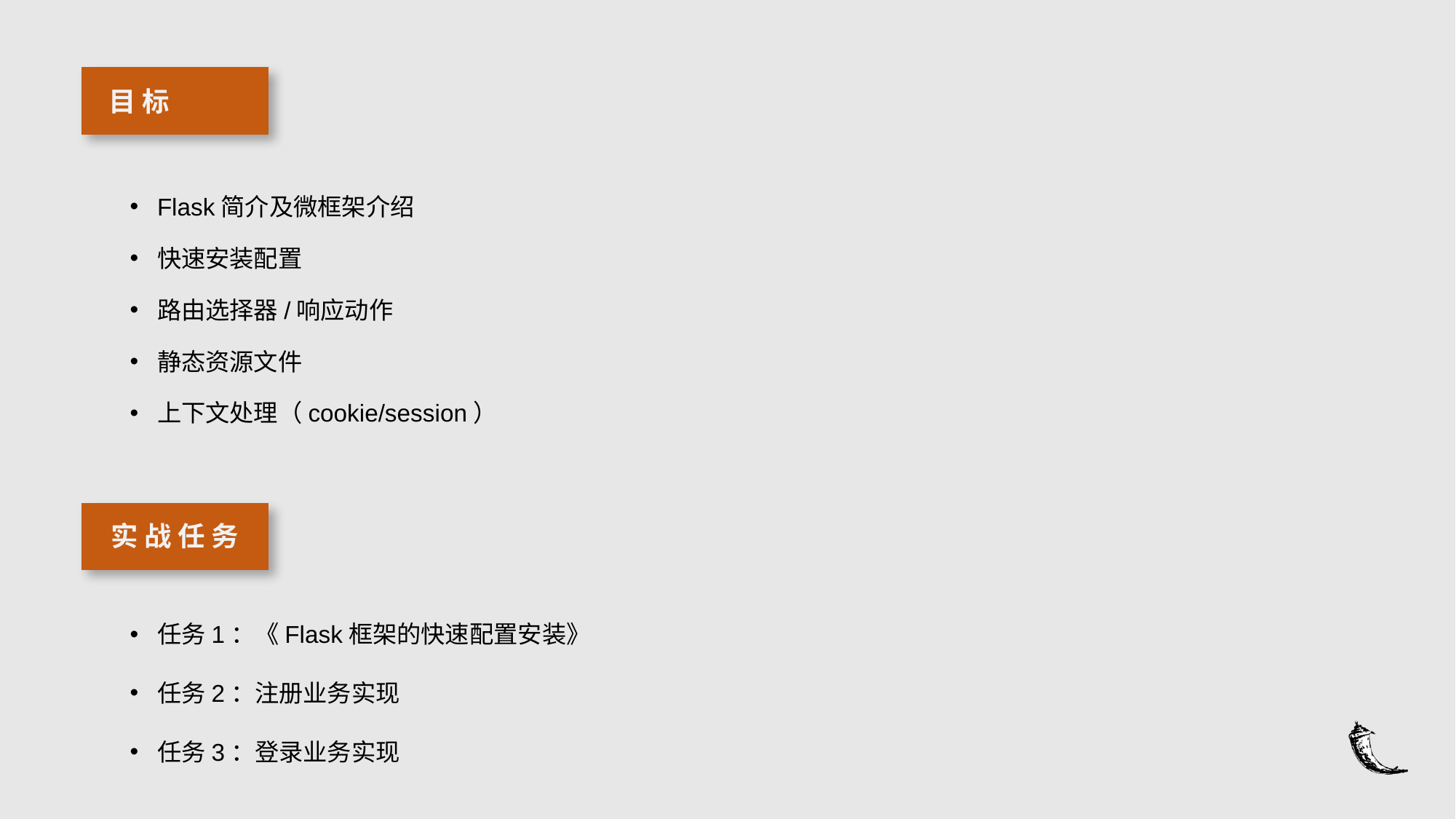

目 标
Flask简介及微框架介绍
快速安装配置
路由选择器/响应动作
静态资源文件
上下文处理（cookie/session）

实 战 任 务
任务1：《Flask框架的快速配置安装》
任务2：注册业务实现
任务3：登录业务实现